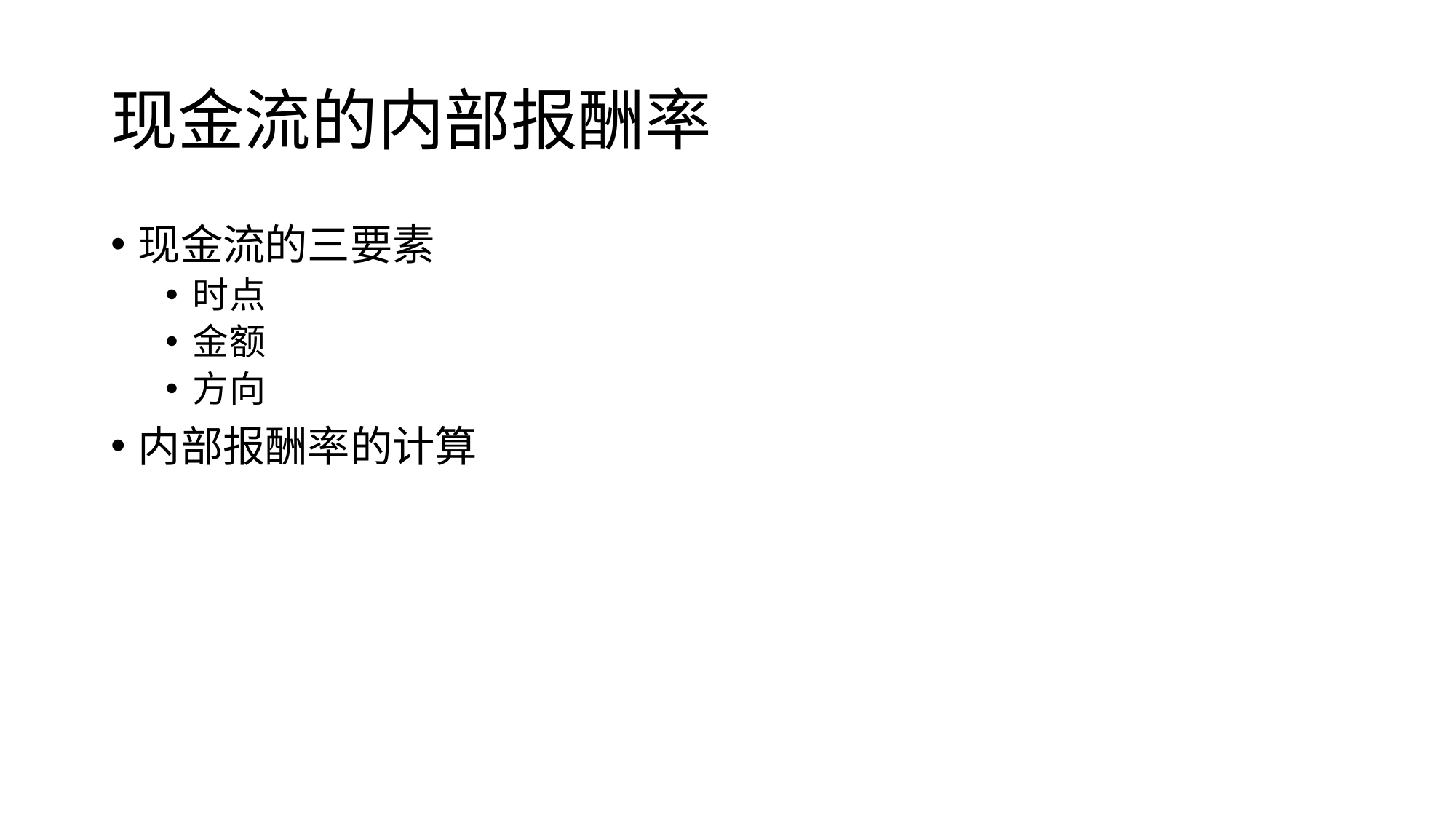

# 现金流的内部报酬率
现金流的三要素
时点
金额
方向
内部报酬率的计算